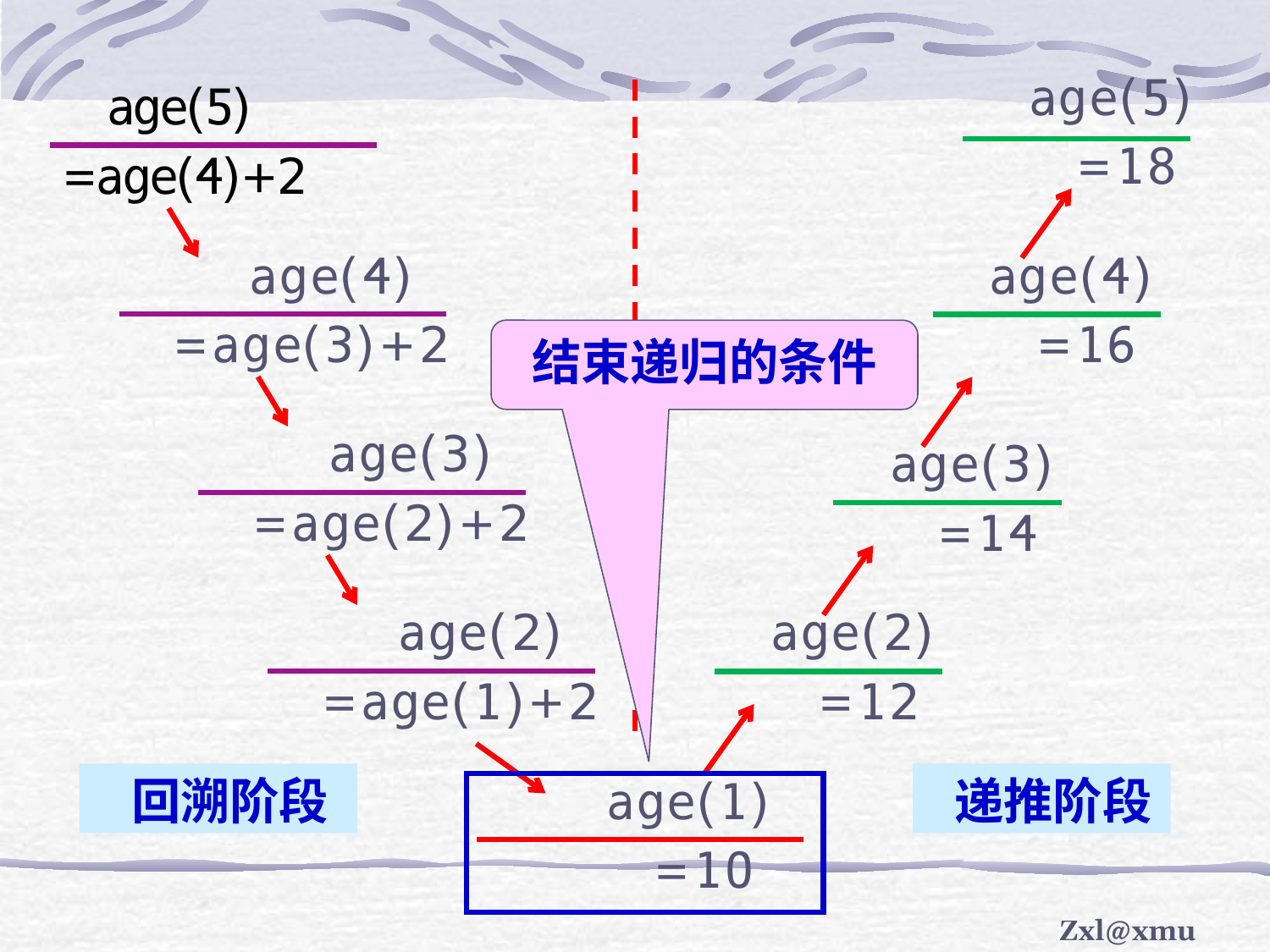

age(5)
   =18

   age(5)
=age(4)+2

   age(4)
=age(3)+2

 age(4)
   =16

结束递归的条件
   age(3)
=age(2)+2

 age(3)
   =14

   age(2)
=age(1)+2

 age(2)
   =12

 回溯阶段
   age(1)
     =10

 递推阶段